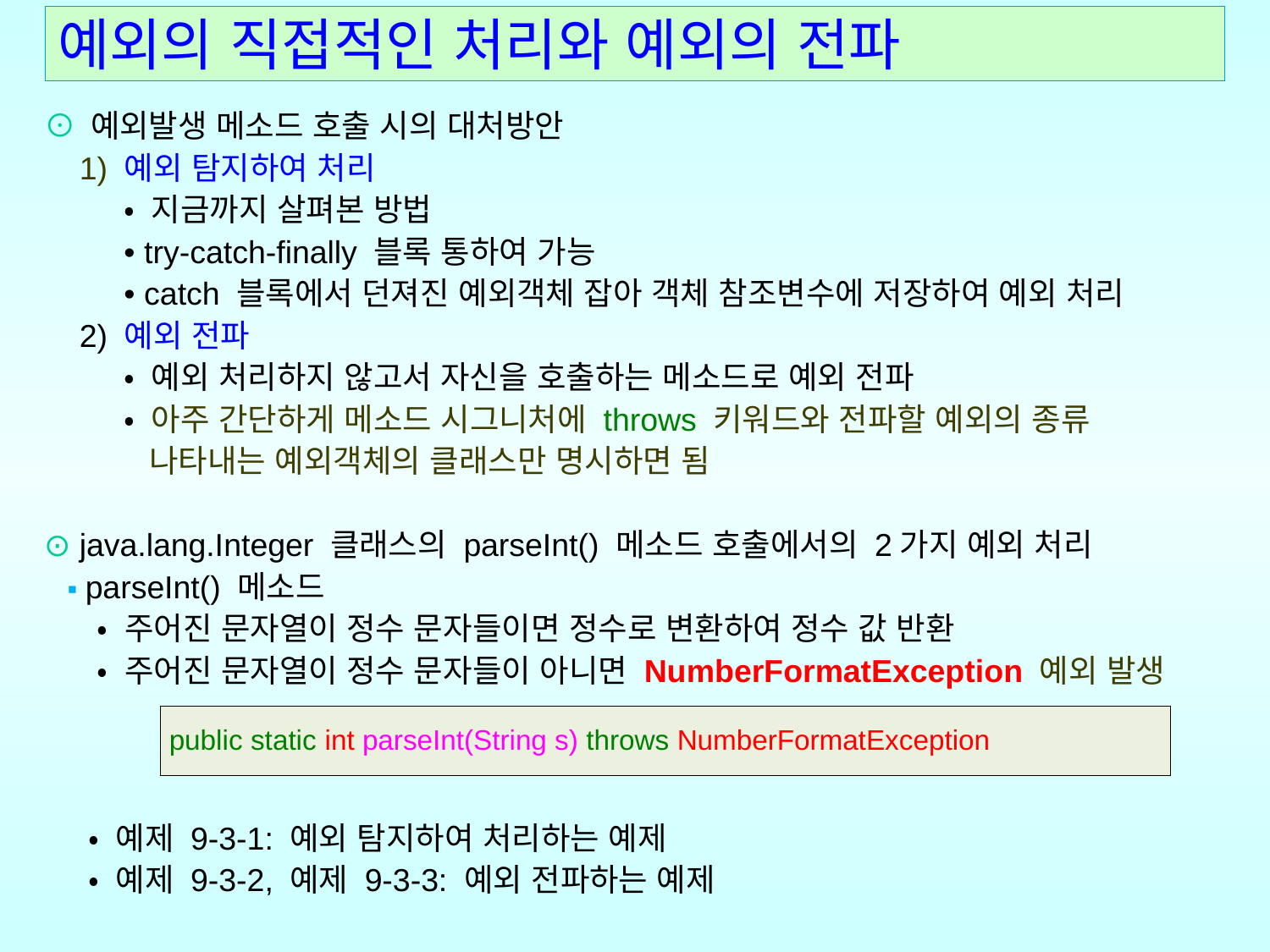

예외의 직접적인 처리와 예외의 전파
⊙ 예외발생 메소드 호출 시의 대처방안
    1) 예외 탐지하여 처리
         • 지금까지 살펴본 방법
         • try-catch-finally 블록 통하여 가능
         • catch 블록에서 던져진 예외객체 잡아 객체 참조변수에 저장하여 예외 처리
    2) 예외 전파
         • 예외 처리하지 않고서 자신을 호출하는 메소드로 예외 전파
         • 아주 간단하게 메소드 시그니처에 throws 키워드와 전파할 예외의 종류
           나타내는 예외객체의 클래스만 명시하면 됨

⊙ java.lang.Integer 클래스의 parseInt() 메소드 호출에서의 2가지 예외 처리
   ▪ parseInt() 메소드
      • 주어진 문자열이 정수 문자들이면 정수로 변환하여 정수 값 반환
      • 주어진 문자열이 정수 문자들이 아니면 NumberFormatException 예외 발생

     • 예제 9-3-1: 예외 탐지하여 처리하는 예제
     • 예제 9-3-2, 예제 9-3-3: 예외 전파하는 예제
| public static int parseInt(String s) throws NumberFormatException |
| --- |